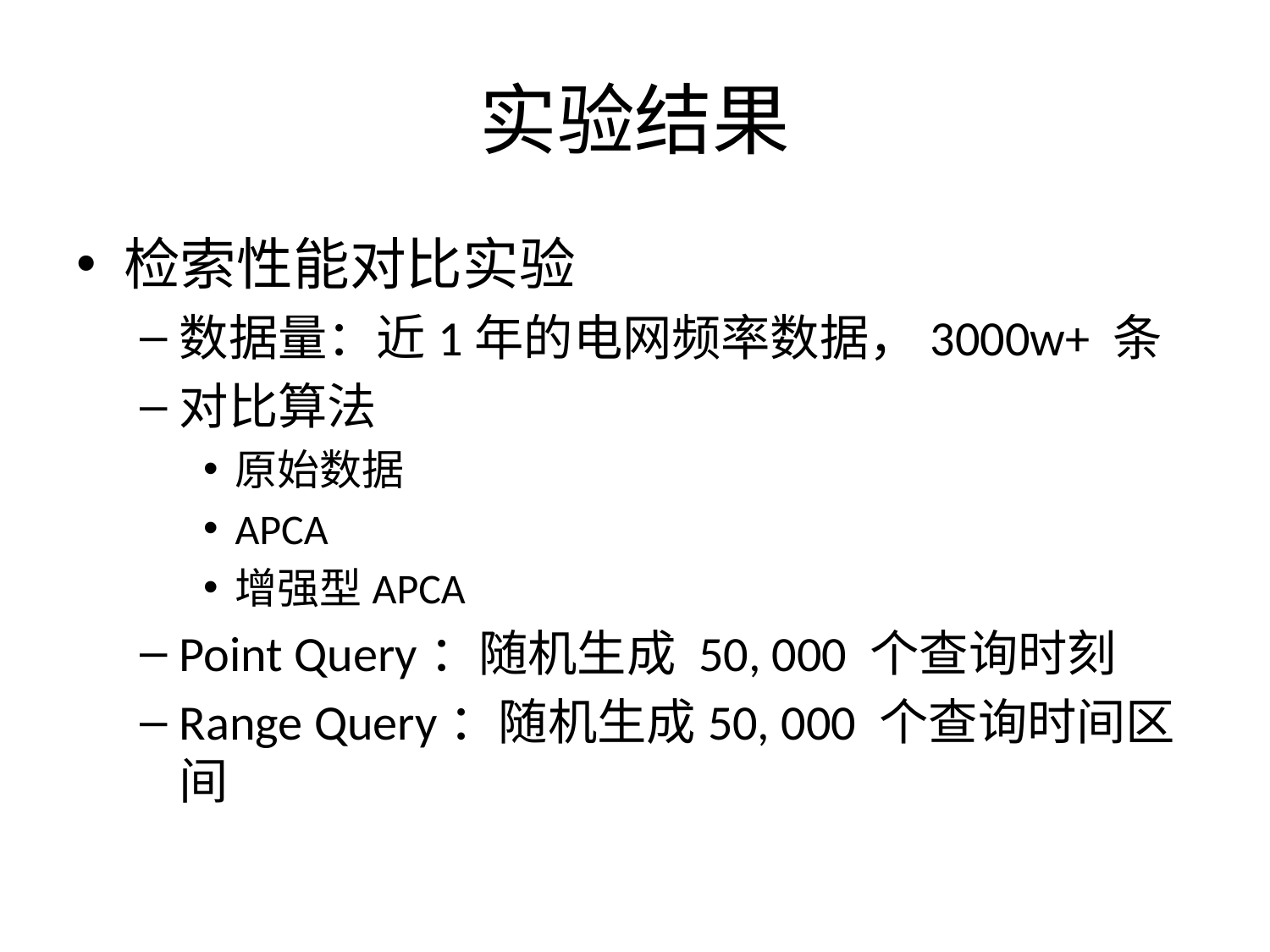

# 实验结果
检索性能对比实验
数据量：近1年的电网频率数据，3000w+ 条
对比算法
原始数据
APCA
增强型APCA
Point Query：随机生成 50, 000 个查询时刻
Range Query：随机生成50, 000 个查询时间区间